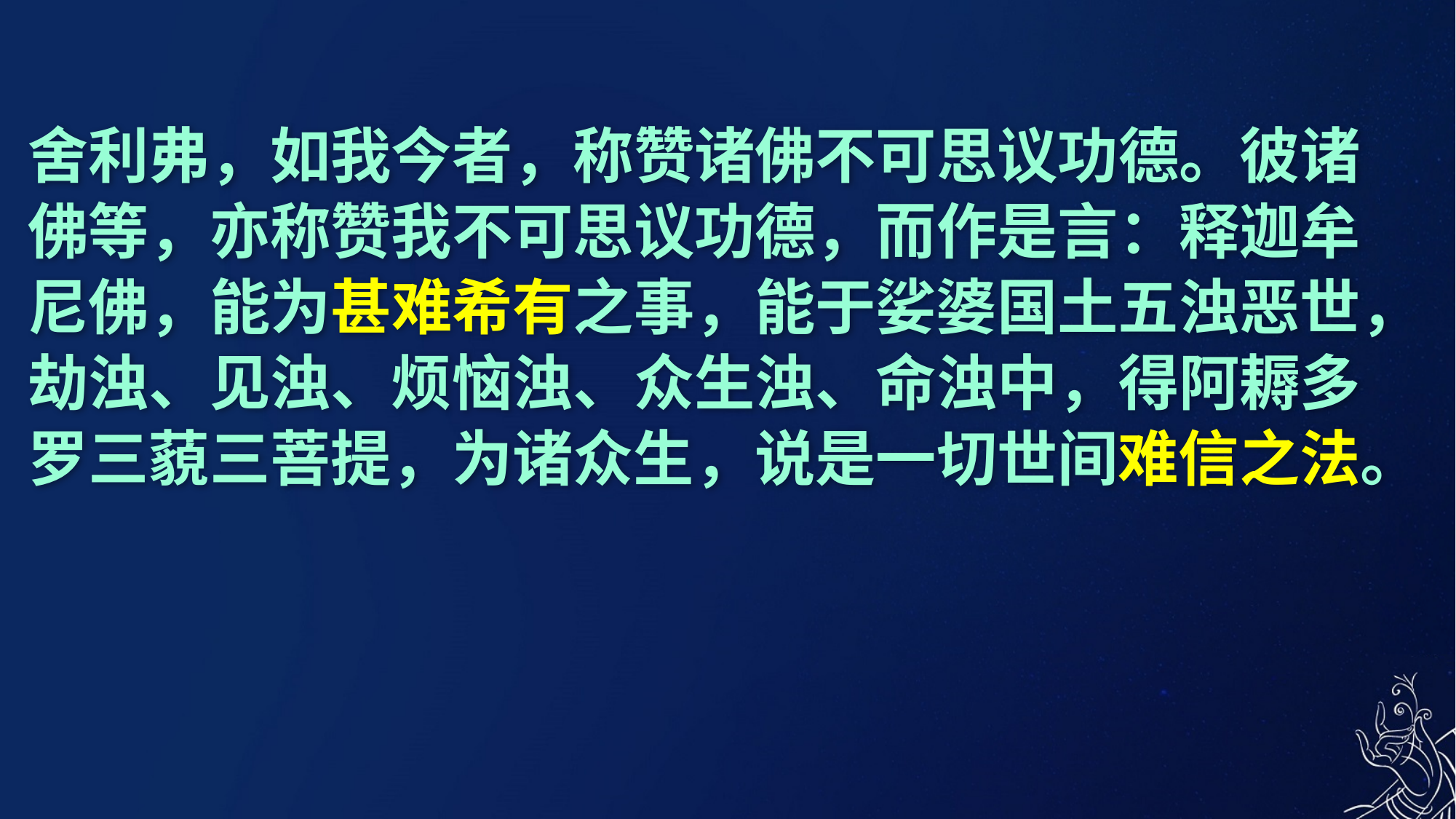

舍利弗，如我今者，称赞诸佛不可思议功德。彼诸佛等，亦称赞我不可思议功德，而作是言：释迦牟尼佛，能为甚难希有之事，能于娑婆国土五浊恶世，劫浊、见浊、烦恼浊、众生浊、命浊中，得阿耨多罗三藐三菩提，为诸众生，说是一切世间难信之法。